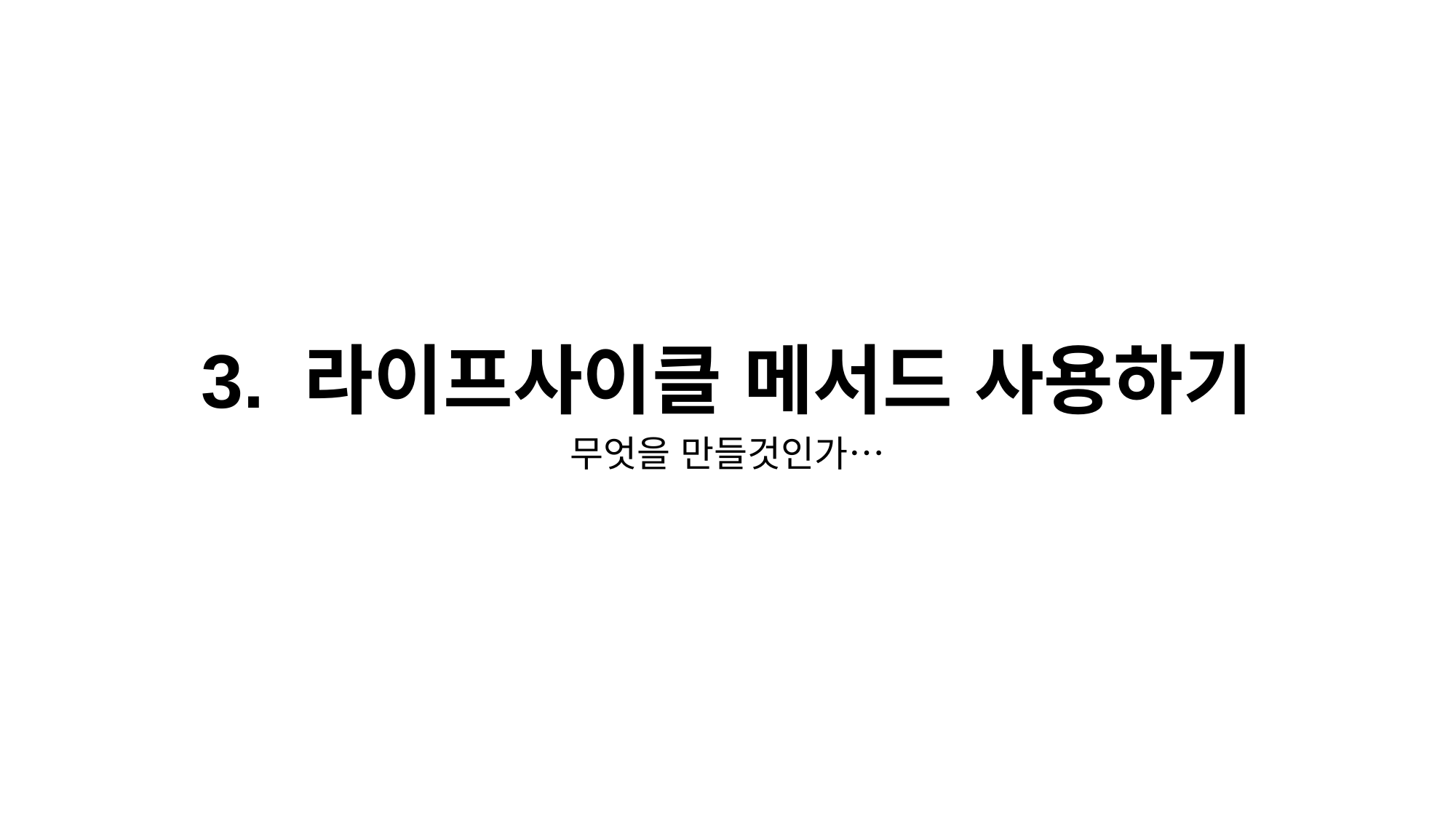

# 3. 라이프사이클 메서드 사용하기
무엇을 만들것인가…